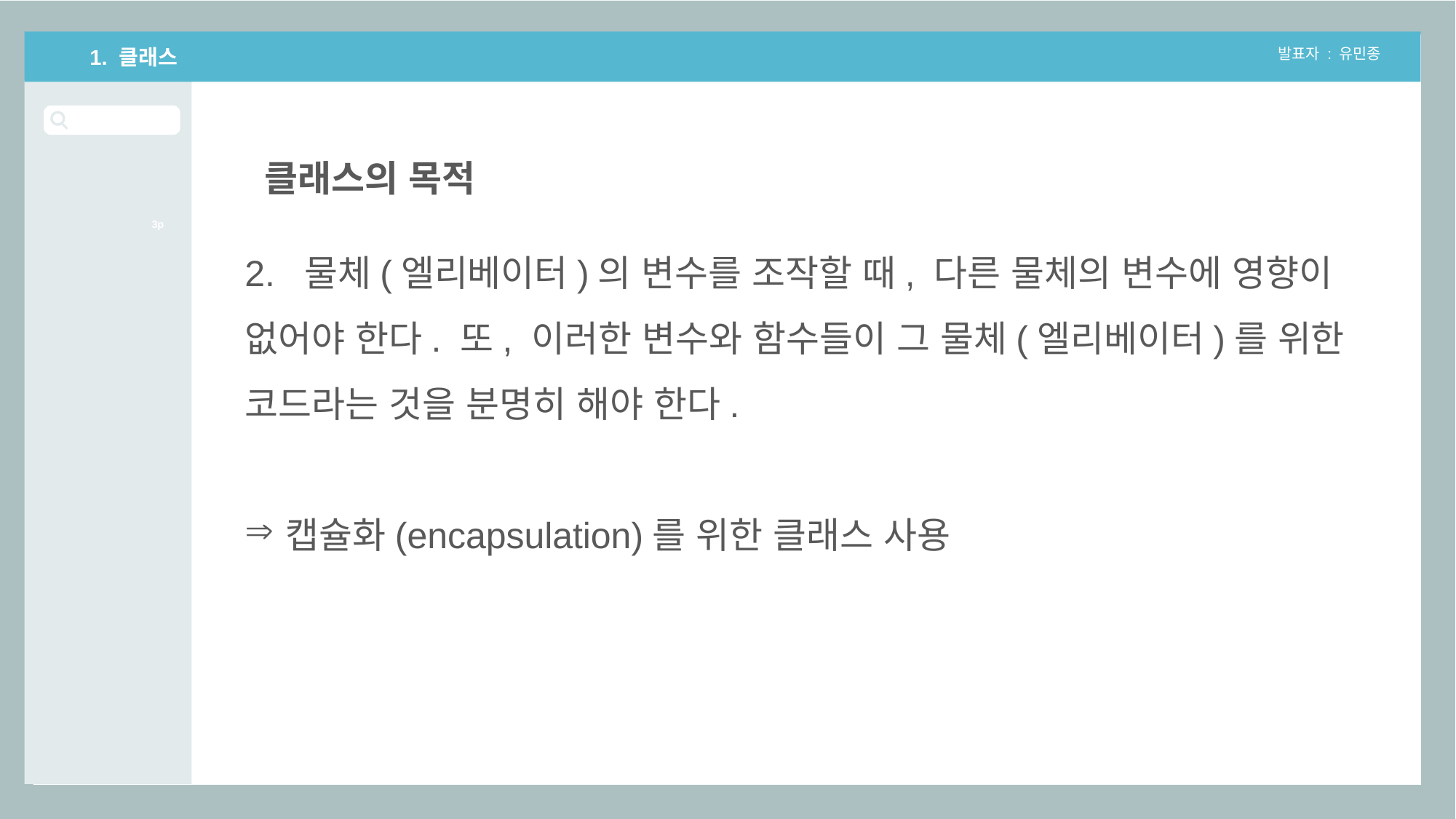

1. 클래스
발표자 : 유민종

클래스의 목적
3p
2.  물체(엘리베이터)의 변수를 조작할 때, 다른 물체의 변수에 영향이 없어야 한다. 또, 이러한 변수와 함수들이 그 물체(엘리베이터)를 위한 코드라는 것을 분명히 해야 한다.

캡슐화(encapsulation)를 위한 클래스 사용